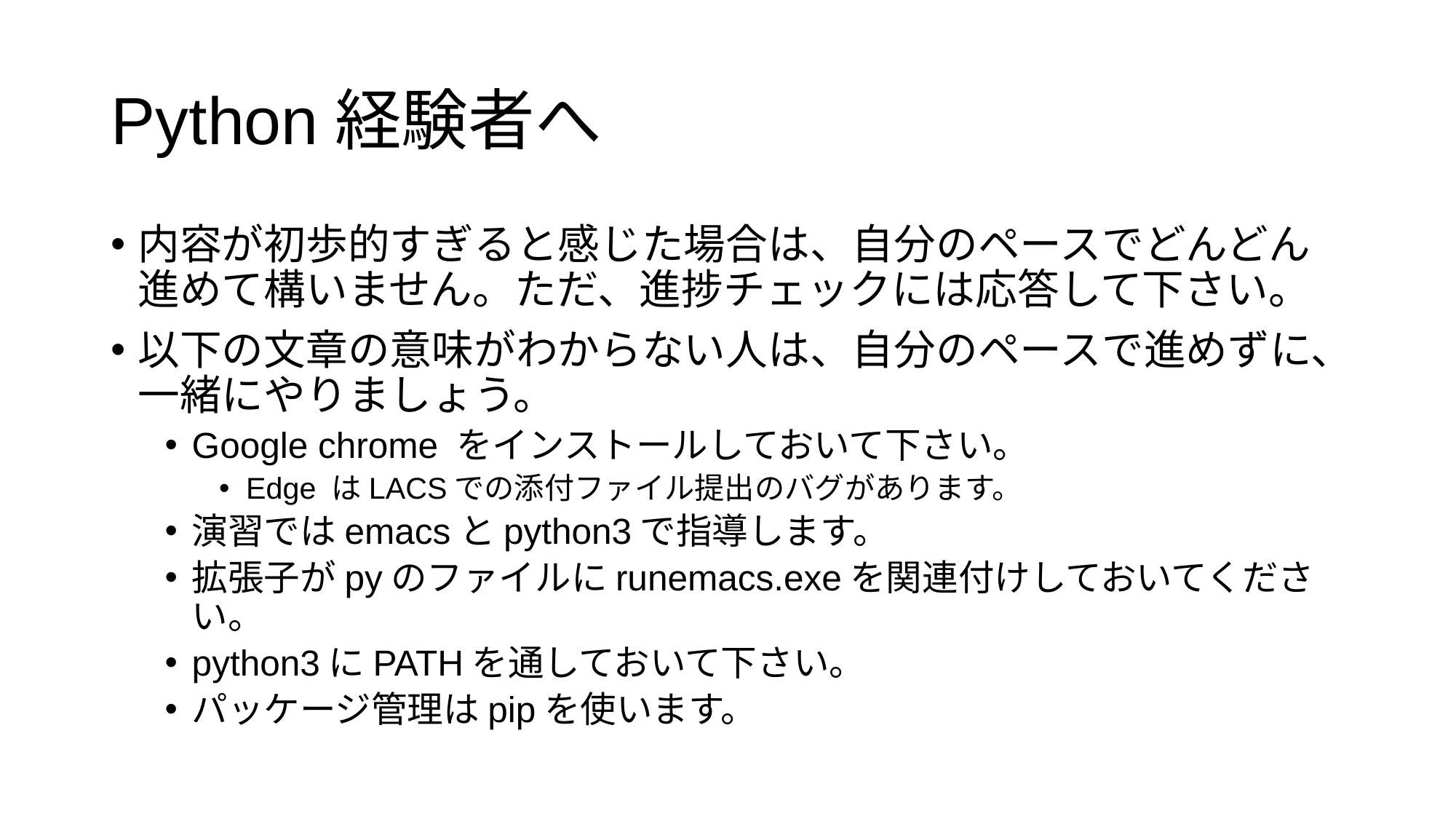

# Python経験者へ
内容が初歩的すぎると感じた場合は、自分のペースでどんどん進めて構いません。ただ、進捗チェックには応答して下さい。
以下の文章の意味がわからない人は、自分のペースで進めずに、一緒にやりましょう。
Google chrome をインストールしておいて下さい。
Edge はLACSでの添付ファイル提出のバグがあります。
演習ではemacsとpython3で指導します。
拡張子がpyのファイルにrunemacs.exeを関連付けしておいてください。
python3にPATHを通しておいて下さい。
パッケージ管理はpipを使います。